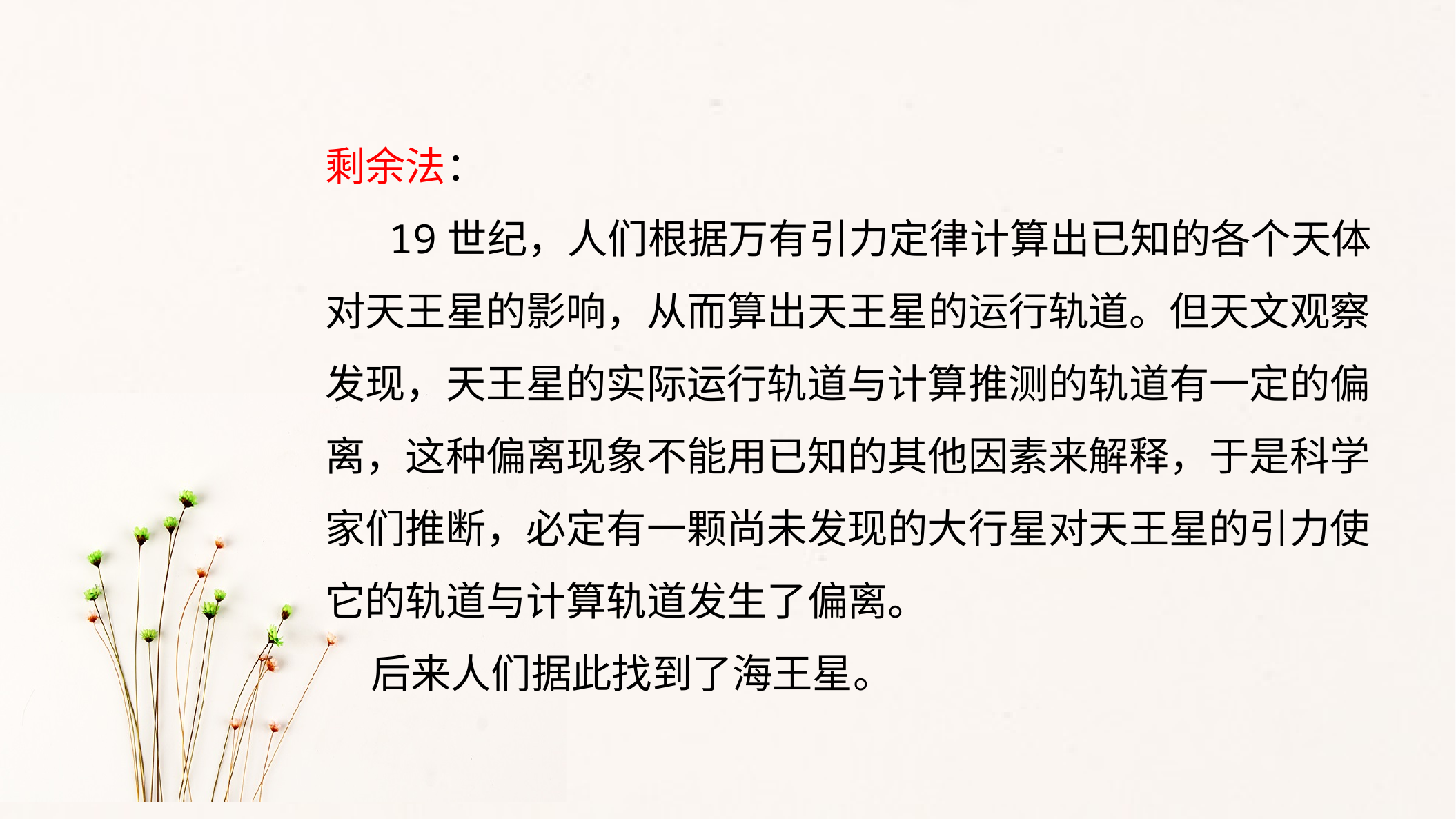

剩余法：
       19世纪，人们根据万有引力定律计算出已知的各个天体对天王星的影响，从而算出天王星的运行轨道。但天文观察发现，天王星的实际运行轨道与计算推测的轨道有一定的偏离，这种偏离现象不能用已知的其他因素来解释，于是科学家们推断，必定有一颗尚未发现的大行星对天王星的引力使它的轨道与计算轨道发生了偏离。
    后来人们据此找到了海王星。